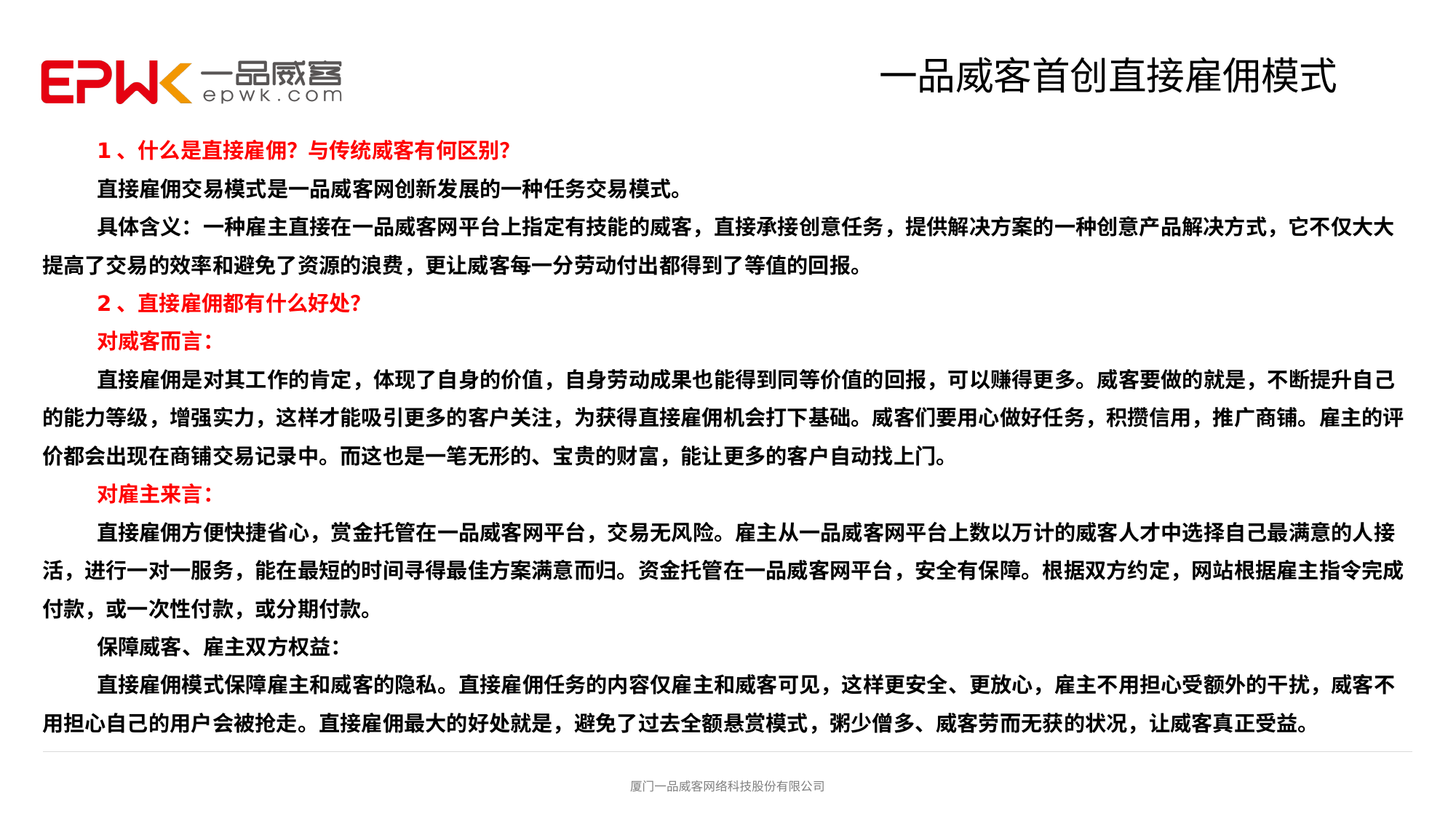

# 一品威客首创直接雇佣模式
1、什么是直接雇佣？与传统威客有何区别？
直接雇佣交易模式是一品威客网创新发展的一种任务交易模式。
具体含义：一种雇主直接在一品威客网平台上指定有技能的威客，直接承接创意任务，提供解决方案的一种创意产品解决方式，它不仅大大提高了交易的效率和避免了资源的浪费，更让威客每一分劳动付出都得到了等值的回报。
2、直接雇佣都有什么好处？
对威客而言：
直接雇佣是对其工作的肯定，体现了自身的价值，自身劳动成果也能得到同等价值的回报，可以赚得更多。威客要做的就是，不断提升自己的能力等级，增强实力，这样才能吸引更多的客户关注，为获得直接雇佣机会打下基础。威客们要用心做好任务，积攒信用，推广商铺。雇主的评价都会出现在商铺交易记录中。而这也是一笔无形的、宝贵的财富，能让更多的客户自动找上门。
对雇主来言：
直接雇佣方便快捷省心，赏金托管在一品威客网平台，交易无风险。雇主从一品威客网平台上数以万计的威客人才中选择自己最满意的人接活，进行一对一服务，能在最短的时间寻得最佳方案满意而归。资金托管在一品威客网平台，安全有保障。根据双方约定，网站根据雇主指令完成付款，或一次性付款，或分期付款。
保障威客、雇主双方权益：
直接雇佣模式保障雇主和威客的隐私。直接雇佣任务的内容仅雇主和威客可见，这样更安全、更放心，雇主不用担心受额外的干扰，威客不用担心自己的用户会被抢走。直接雇佣最大的好处就是，避免了过去全额悬赏模式，粥少僧多、威客劳而无获的状况，让威客真正受益。
12